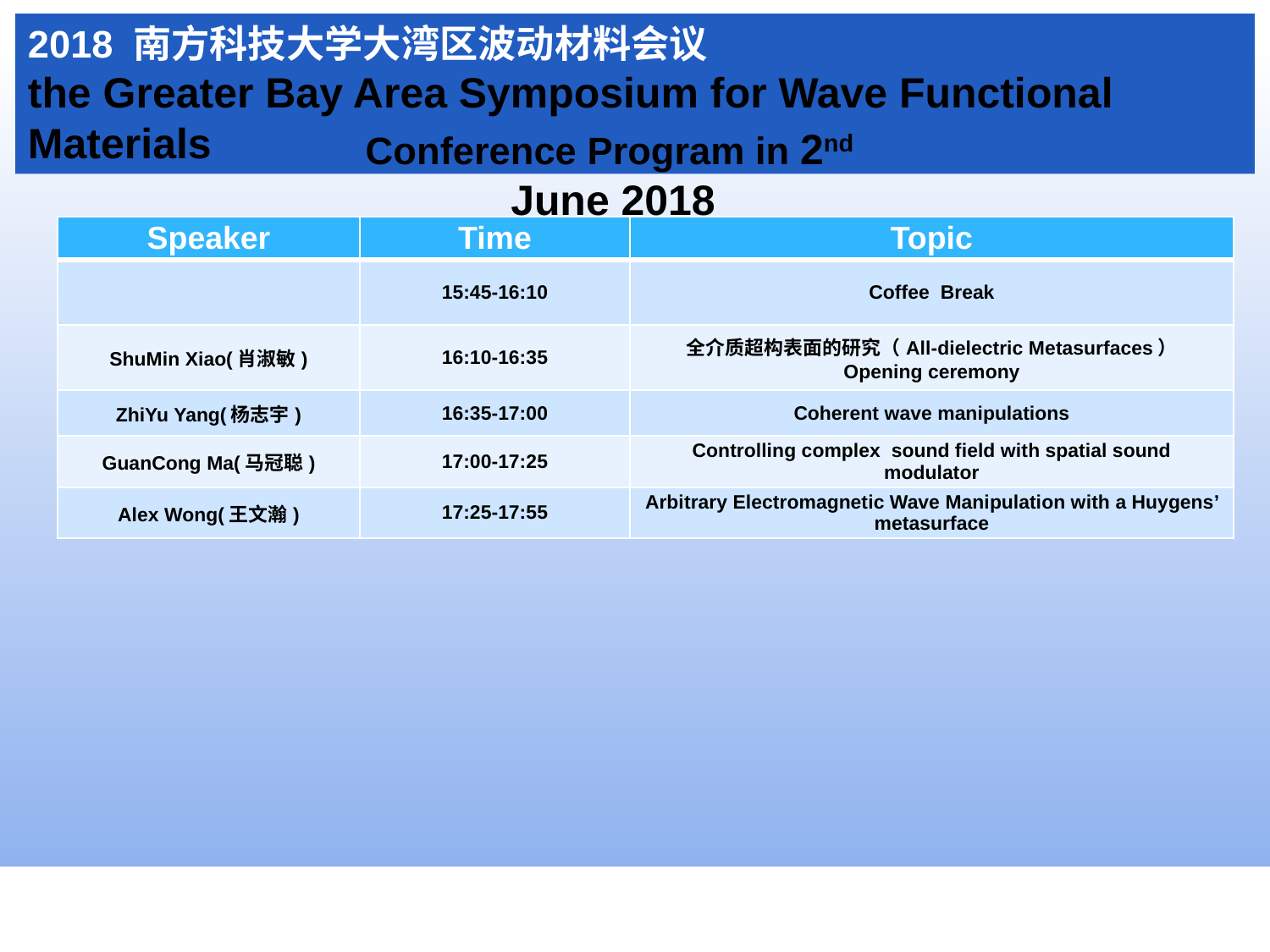

2018 南方科技大学大湾区波动材料会议
the Greater Bay Area Symposium for Wave Functional Materials

Conference Program in 2nd
 June 2018

| Speaker | Time | Topic |
| --- | --- | --- |
|  | 15:45-16:10 | Coffee Break |
| ShuMin Xiao(肖淑敏) | 16:10-16:35 | 全介质超构表面的研究（All-dielectric Metasurfaces） Opening ceremony |
| ZhiYu Yang(杨志宇) | 16:35-17:00 | Coherent wave manipulations |
| GuanCong Ma(马冠聪) | 17:00-17:25 | Controlling complex sound field with spatial sound modulator |
| Alex Wong(王文瀚) | 17:25-17:55 | Arbitrary Electromagnetic Wave Manipulation with a Huygens’ metasurface |